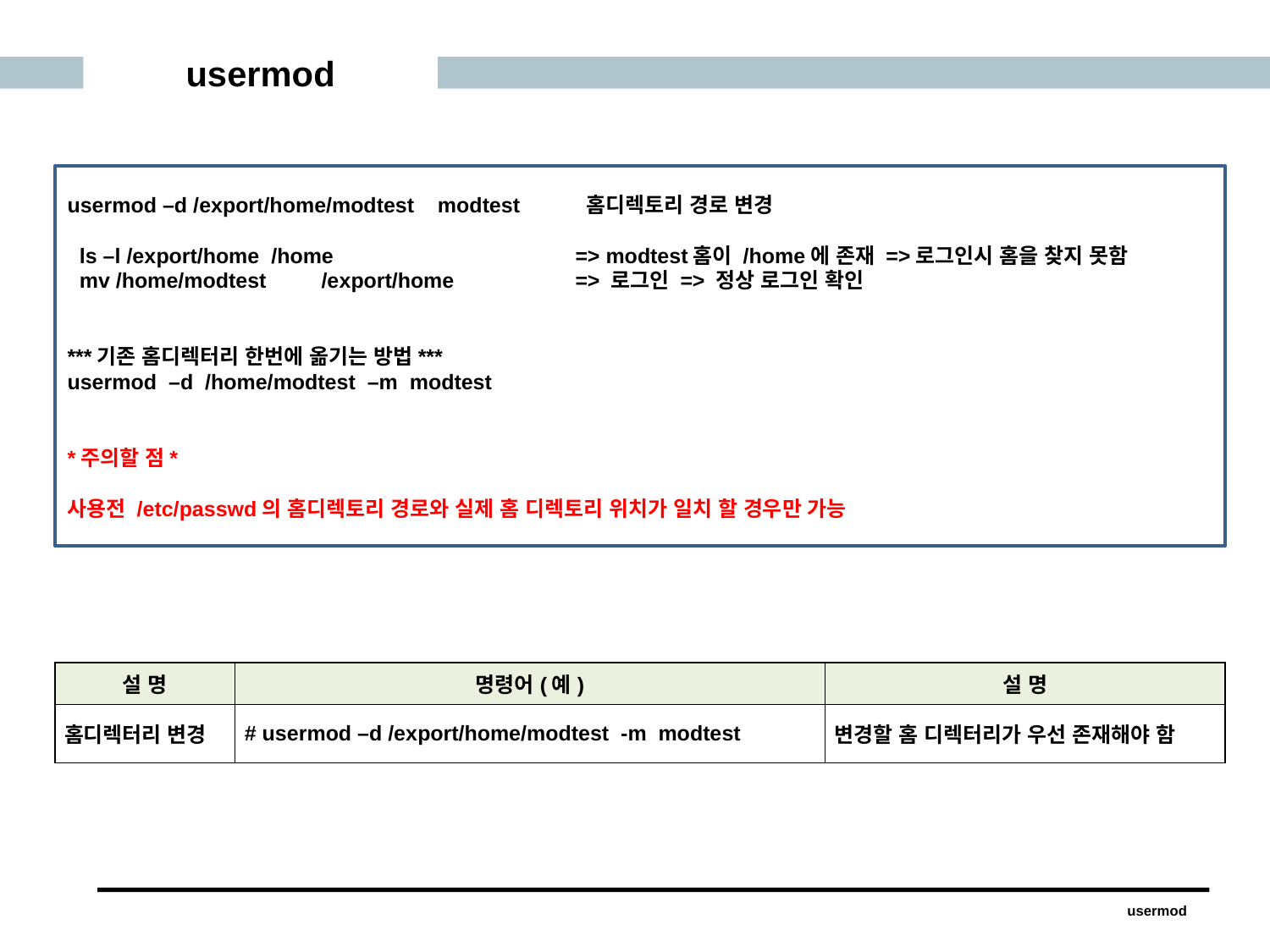

usermod

usermod –d /export/home/modtest    modtest	 홈디렉토리 경로 변경

  ls –l /export/home  /home 		=> modtest홈이 /home에 존재 =>로그인시 홈을 찾지 못함
  mv /home/modtest	/export/home   	=> 로그인 => 정상 로그인 확인

***기존 홈디렉터리 한번에 옮기는 방법***
usermod  –d  /home/modtest  –m  modtest

*주의할 점*

사용전 /etc/passwd의 홈디렉토리 경로와 실제 홈 디렉토리 위치가 일치 할 경우만 가능
| 설 명 | 명령어(예) | 설 명 |
| --- | --- | --- |
| 홈디렉터리 변경 | # usermod –d /export/home/modtest -m modtest | 변경할 홈 디렉터리가 우선 존재해야 함 |

usermod